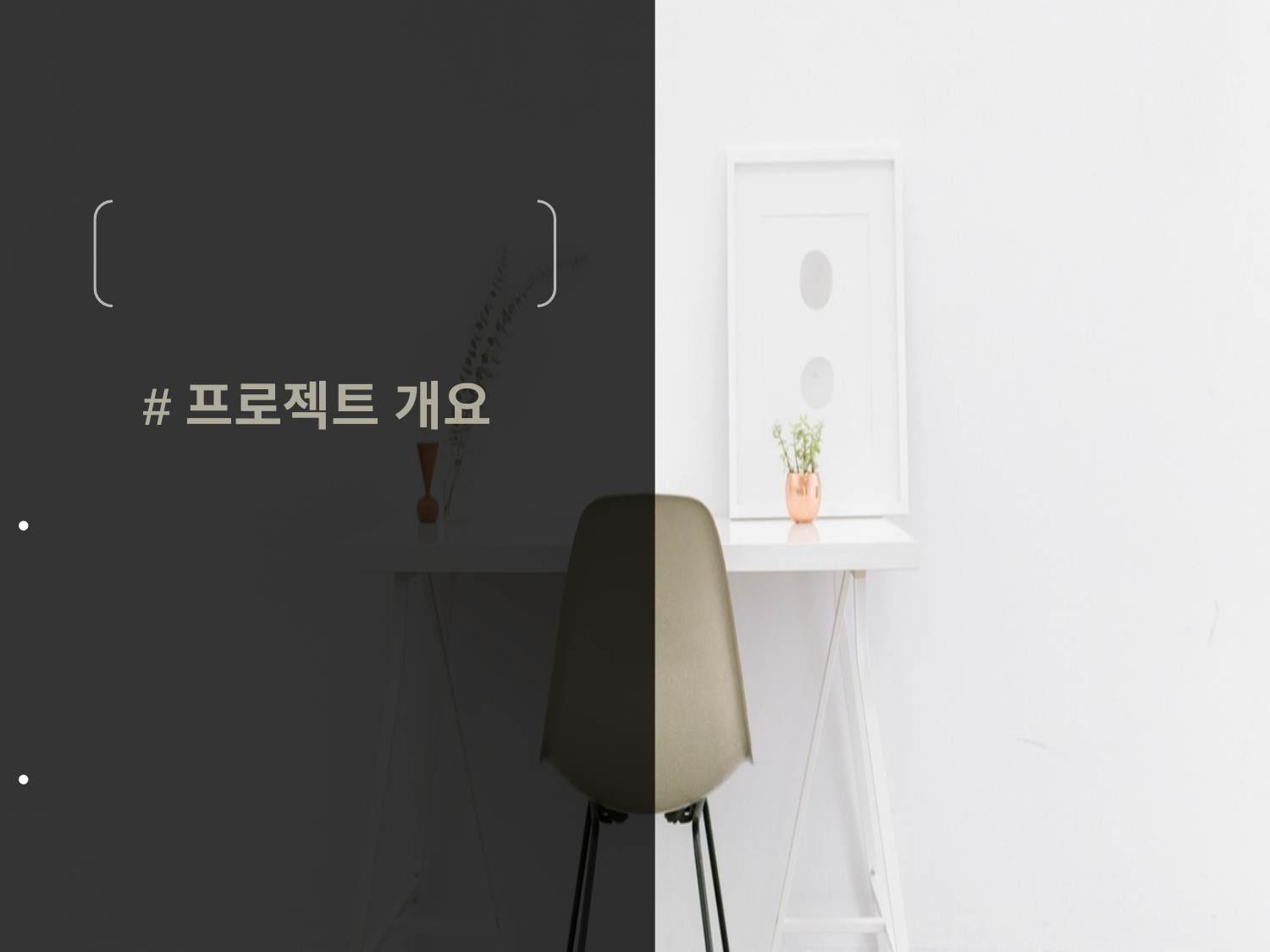

증강현실 가구배치 어플리케이션
#프로젝트 개요
Unity의 AR(증강현실)구현으로
    AR ruler를 이용한 실내 공간 측정에 따라
    측정에 맞는 가구 모델을 선택하여 배치
공간의 색상 수치를 입력 받거나 측정하여
     가구 및 인테리어 소품도 추천